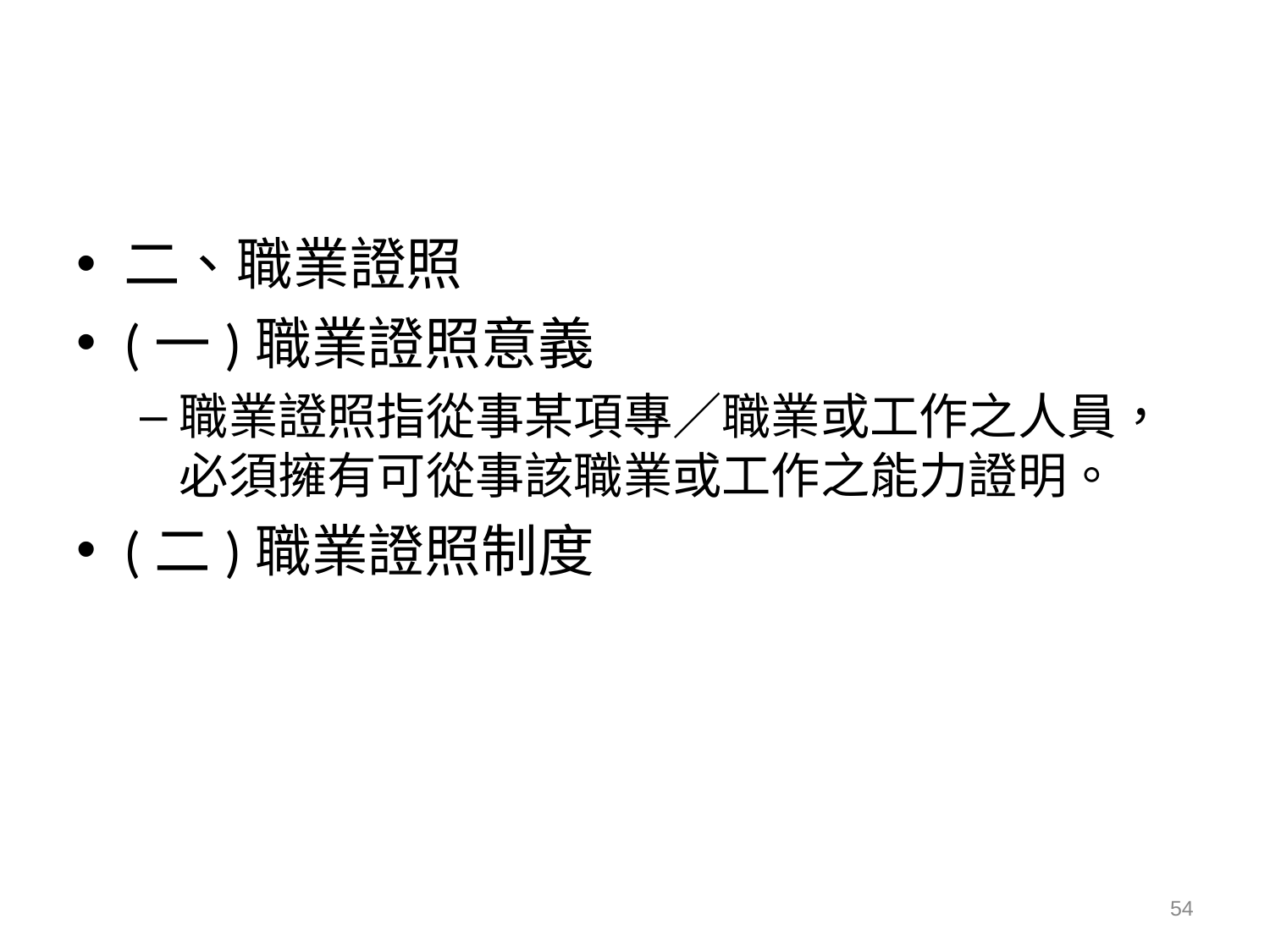

#
二、職業證照
(一)職業證照意義
職業證照指從事某項專／職業或工作之人員，必須擁有可從事該職業或工作之能力證明。
(二)職業證照制度

54